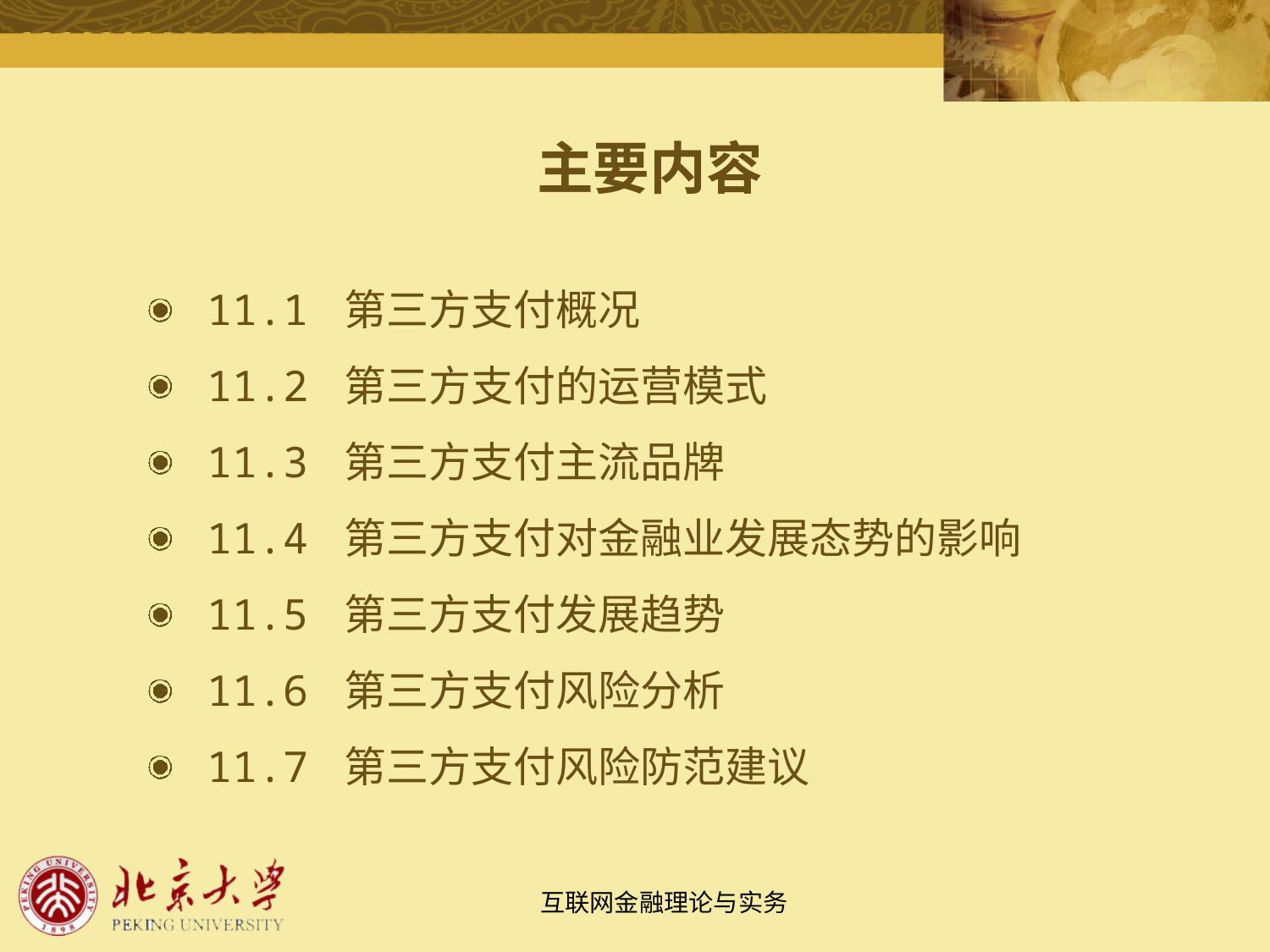

主要内容
 11.1 第三方支付概况
 11.2 第三方支付的运营模式
 11.3 第三方支付主流品牌
 11.4 第三方支付对金融业发展态势的影响
 11.5 第三方支付发展趋势
 11.6 第三方支付风险分析
 11.7 第三方支付风险防范建议